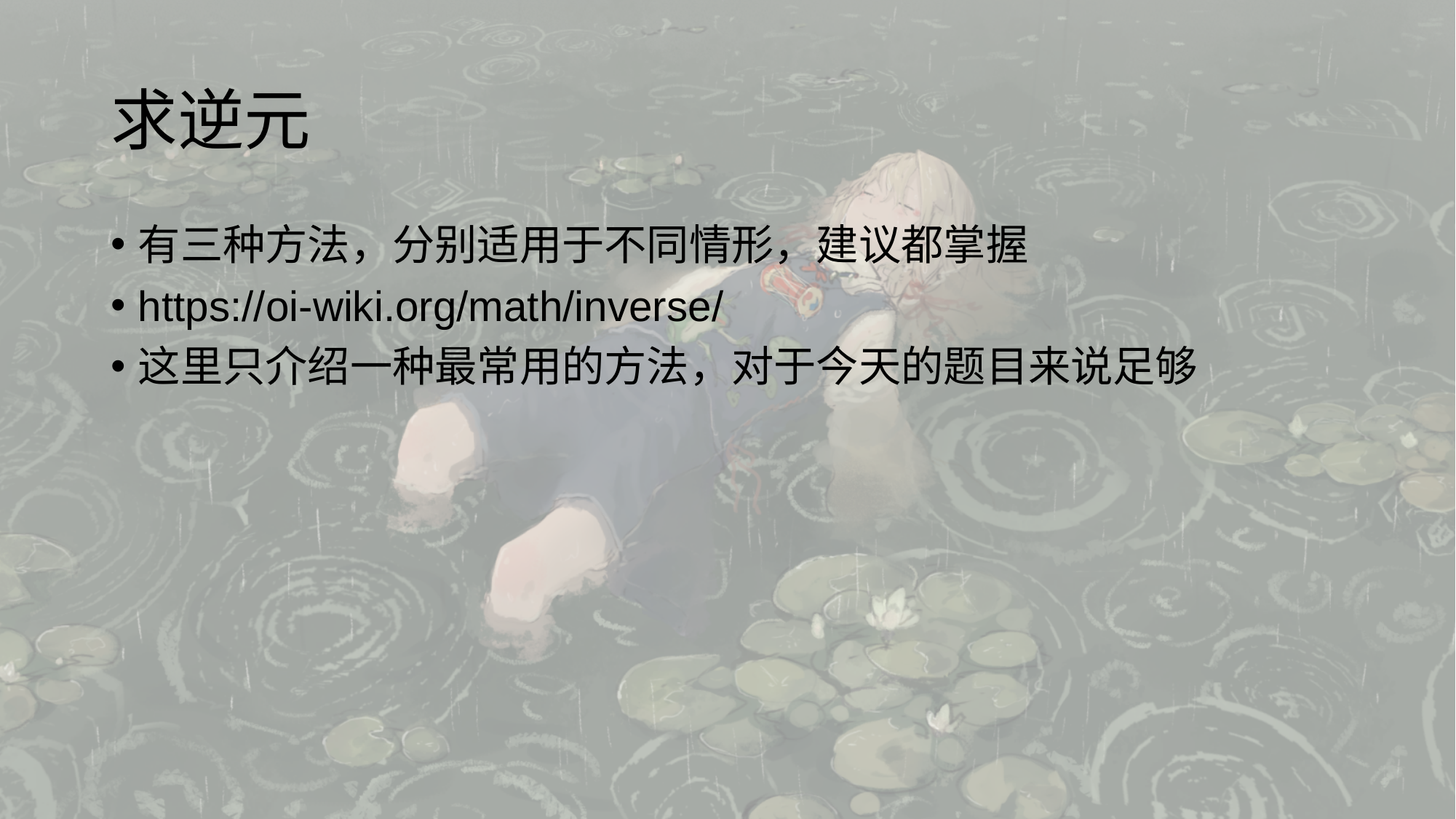

# 求逆元
有三种方法，分别适用于不同情形，建议都掌握
https://oi-wiki.org/math/inverse/
这里只介绍一种最常用的方法，对于今天的题目来说足够